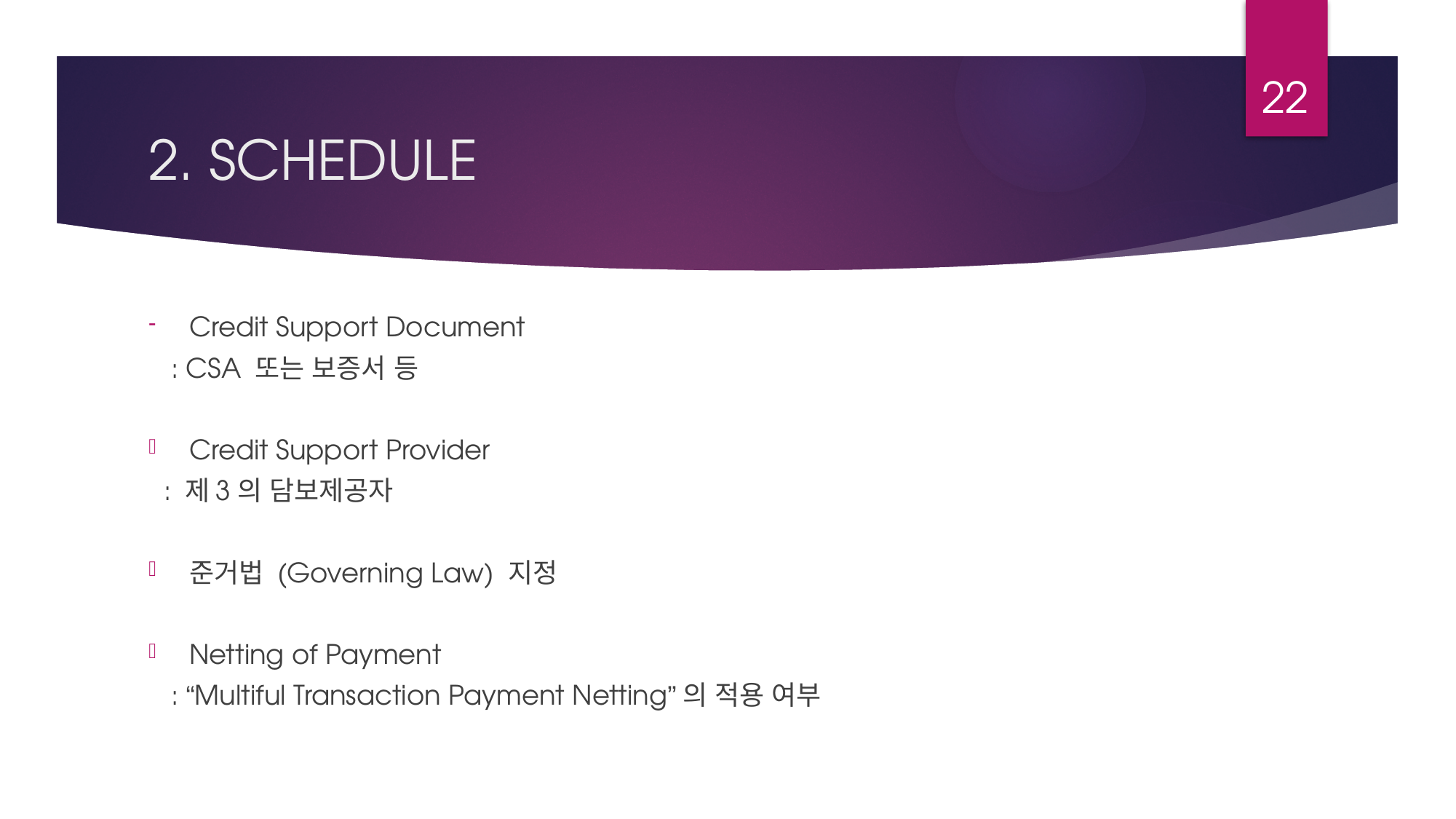

22
# 2. SCHEDULE
Credit Support Document
   : CSA 또는 보증서 등

Credit Support Provider
  : 제3의 담보제공자

준거법 (Governing Law) 지정

Netting of Payment
   : “Multiful Transaction Payment Netting”의 적용 여부